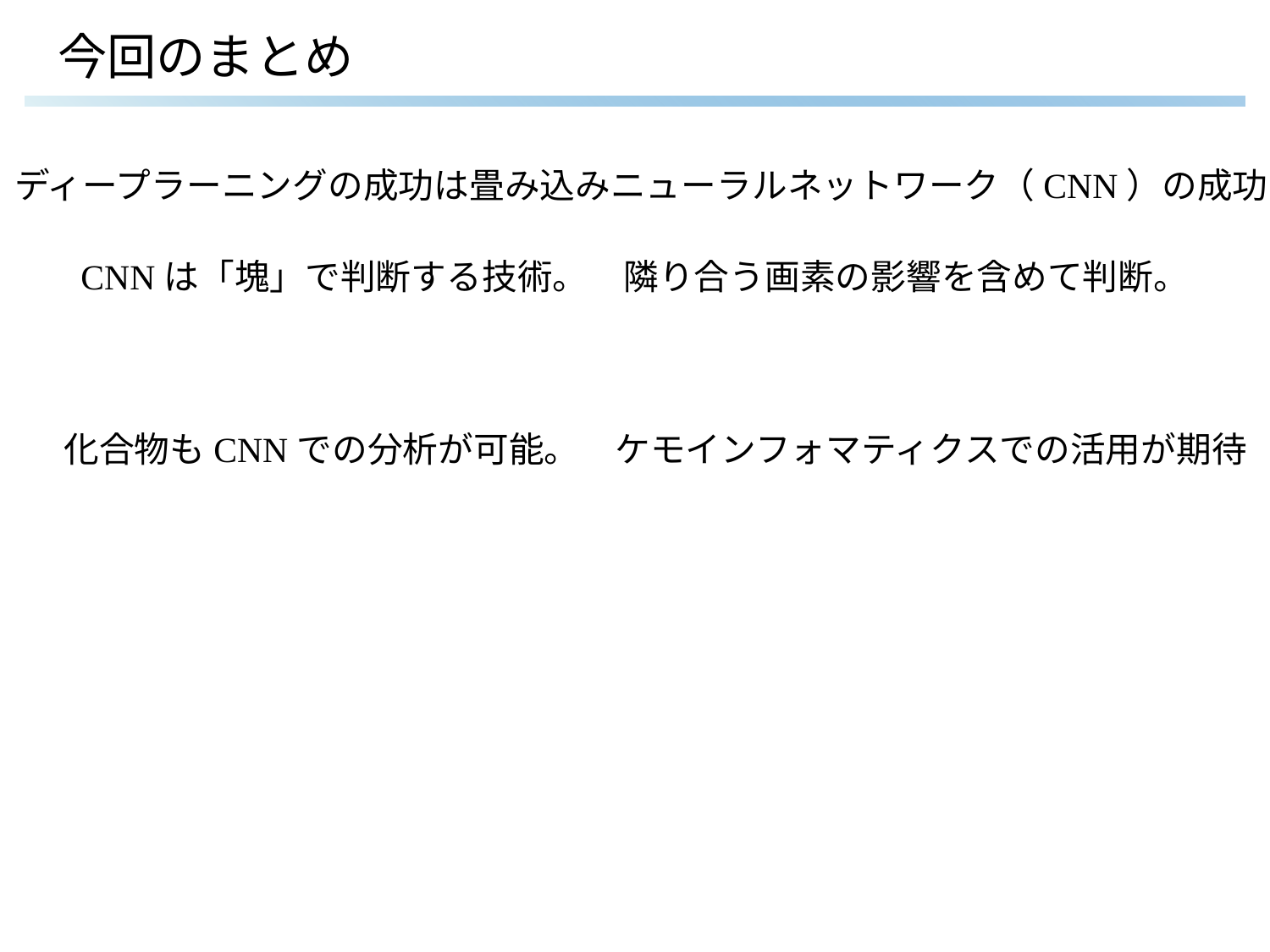

# 今回のまとめ
ディープラーニングの成功は畳み込みニューラルネットワーク（CNN）の成功
CNNは「塊」で判断する技術。　隣り合う画素の影響を含めて判断。

化合物もCNNでの分析が可能。　ケモインフォマティクスでの活用が期待